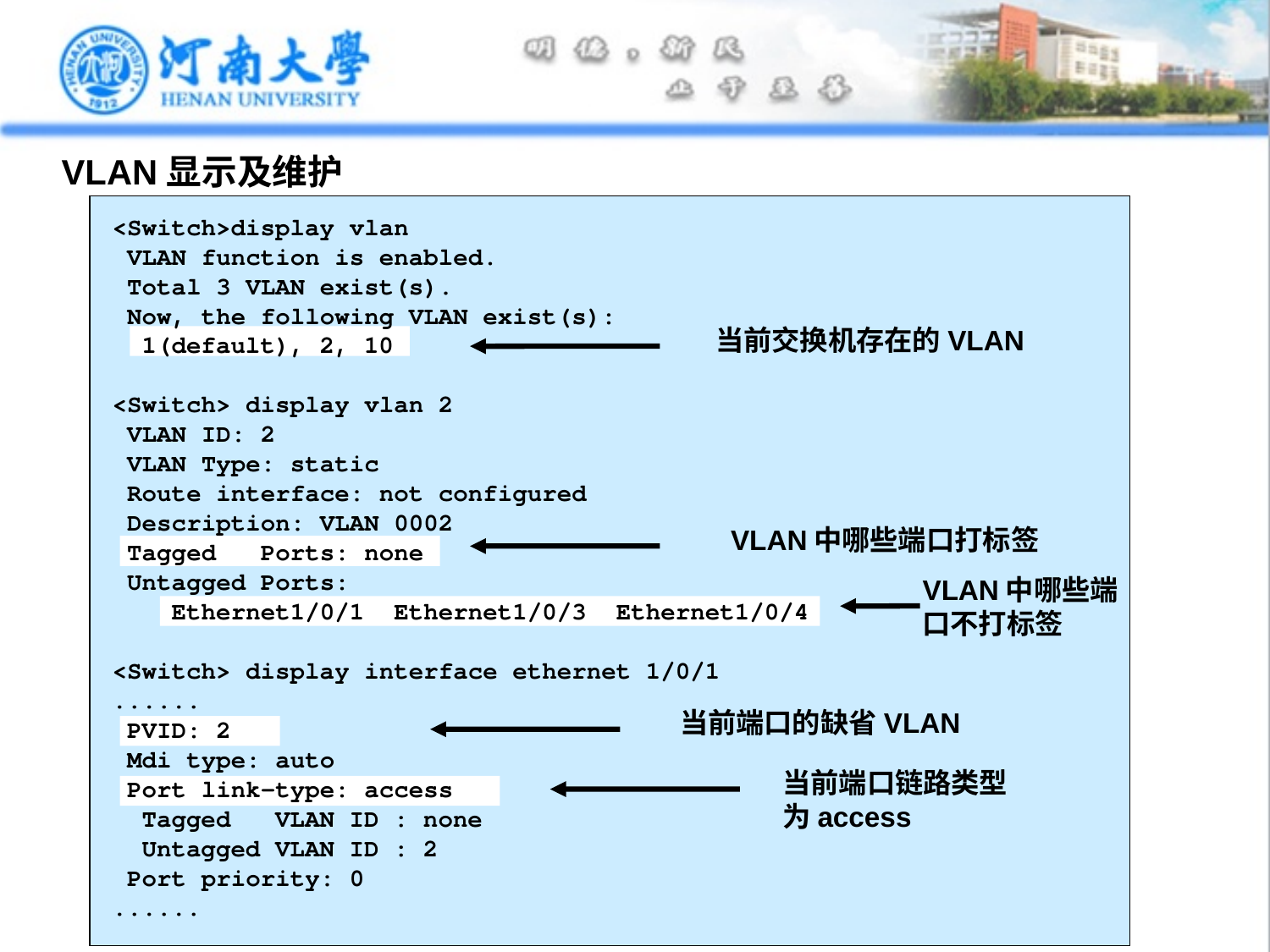

# VLAN显示及维护

<Switch>display vlan
 VLAN function is enabled.
 Total 3 VLAN exist(s).
 Now, the following VLAN exist(s):
  1(default), 2, 10

<Switch> display vlan 2
 VLAN ID: 2
 VLAN Type: static
 Route interface: not configured
 Description: VLAN 0002
 Tagged   Ports: none
 Untagged Ports:
    Ethernet1/0/1  Ethernet1/0/3  Ethernet1/0/4

<Switch> display interface ethernet 1/0/1
......
 PVID: 2
 Mdi type: auto
 Port link-type: access
  Tagged   VLAN ID : none
  Untagged VLAN ID : 2
 Port priority: 0
......
当前交换机存在的VLAN

VLAN中哪些端口打标签

VLAN中哪些端口不打标签

当前端口的缺省VLAN

当前端口链路类型为access